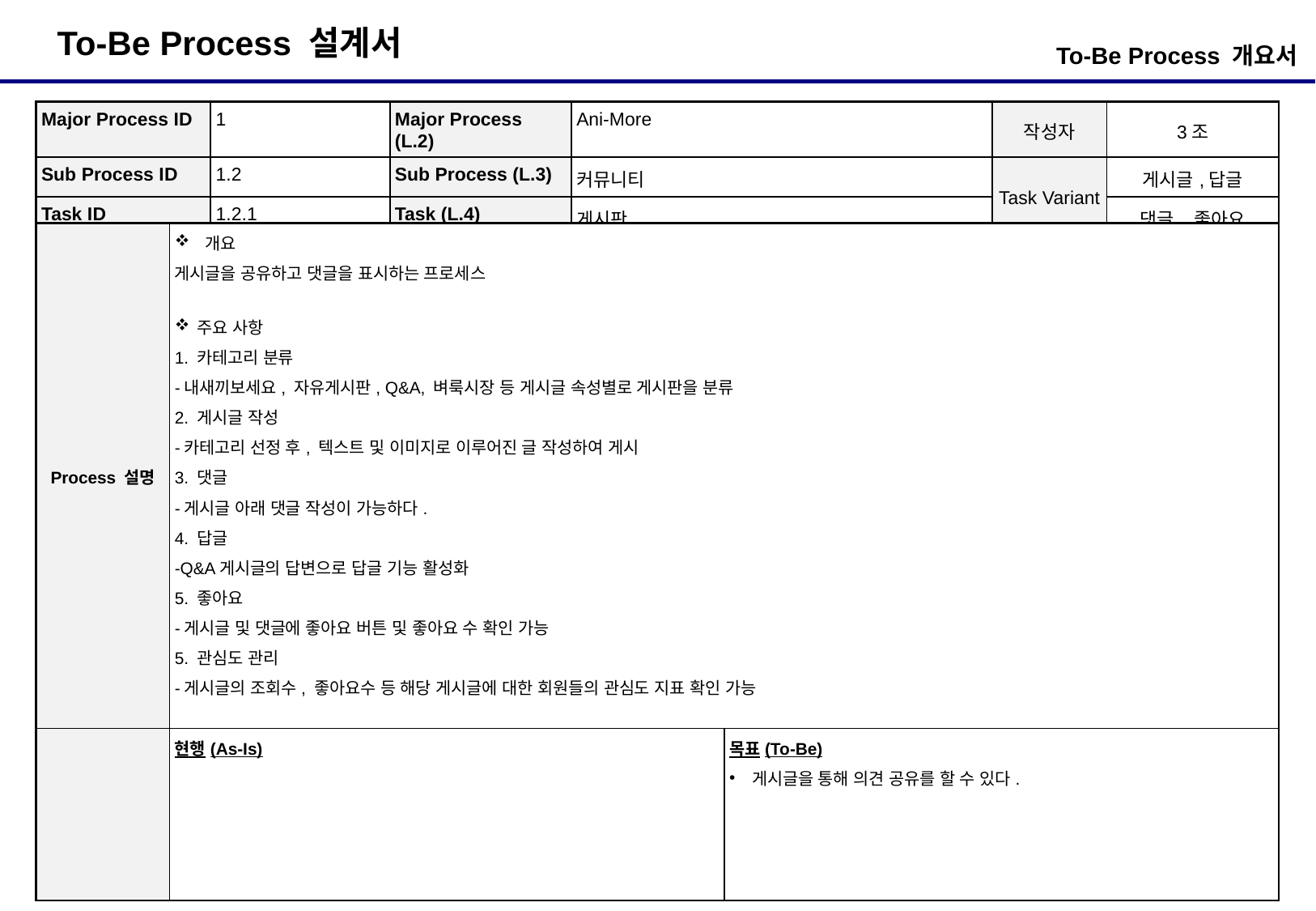

To-Be Process 개요서
| Major Process ID | 1 | Major Process (L.2) | Ani-More | 작성자 | 3조 |
| --- | --- | --- | --- | --- | --- |
| Sub Process ID | 1.2 | Sub Process (L.3) | 커뮤니티 | Task Variant | 게시글,답글 |
| Task ID | 1.2.1 | Task (L.4) | 게시판 |  | 댓글, 좋아요 |
| Process 설명 | 개요 게시글을 공유하고 댓글을 표시하는 프로세스 주요 사항 1. 카테고리 분류 -내새끼보세요, 자유게시판, Q&A, 벼룩시장 등 게시글 속성별로 게시판을 분류 2. 게시글 작성 -카테고리 선정 후, 텍스트 및 이미지로 이루어진 글 작성하여 게시 3. 댓글 -게시글 아래 댓글 작성이 가능하다. 4. 답글 -Q&A게시글의 답변으로 답글 기능 활성화 5. 좋아요 -게시글 및 댓글에 좋아요 버튼 및 좋아요 수 확인 가능 5. 관심도 관리 -게시글의 조회수, 좋아요수 등 해당 게시글에 대한 회원들의 관심도 지표 확인 가능 |  |
| --- | --- | --- |
|  | 현행(As-Is) | 목표(To-Be) 게시글을 통해 의견 공유를 할 수 있다. |